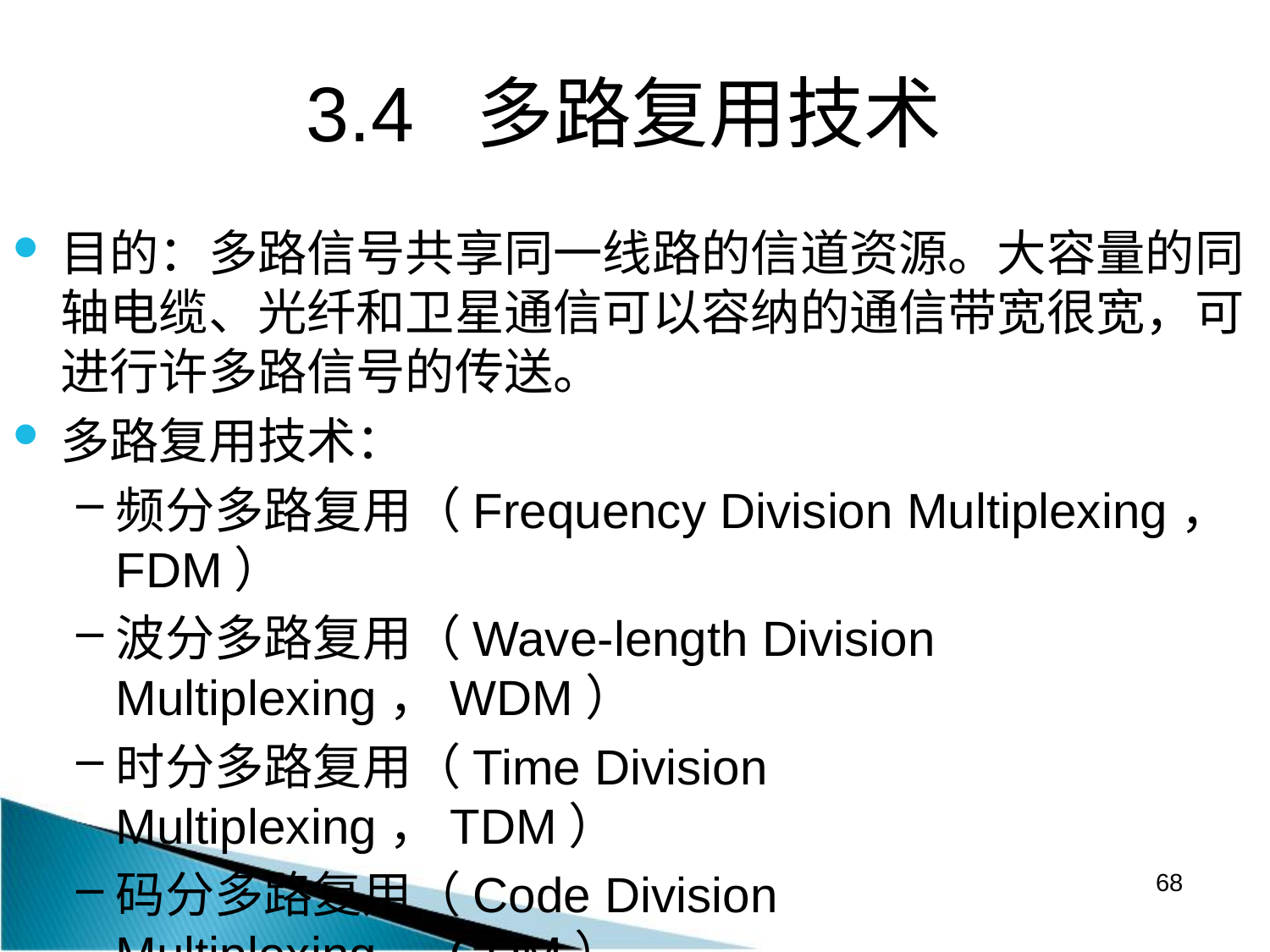

# 3.4  多路复用技术
目的：多路信号共享同一线路的信道资源。大容量的同轴电缆、光纤和卫星通信可以容纳的通信带宽很宽，可进行许多路信号的传送。
多路复用技术：
频分多路复用（Frequency Division Multiplexing，FDM）
波分多路复用（Wave-length Division Multiplexing，WDM）
时分多路复用（Time Division Multiplexing，TDM）
码分多路复用（Code Division Multiplexing，CDM）
68